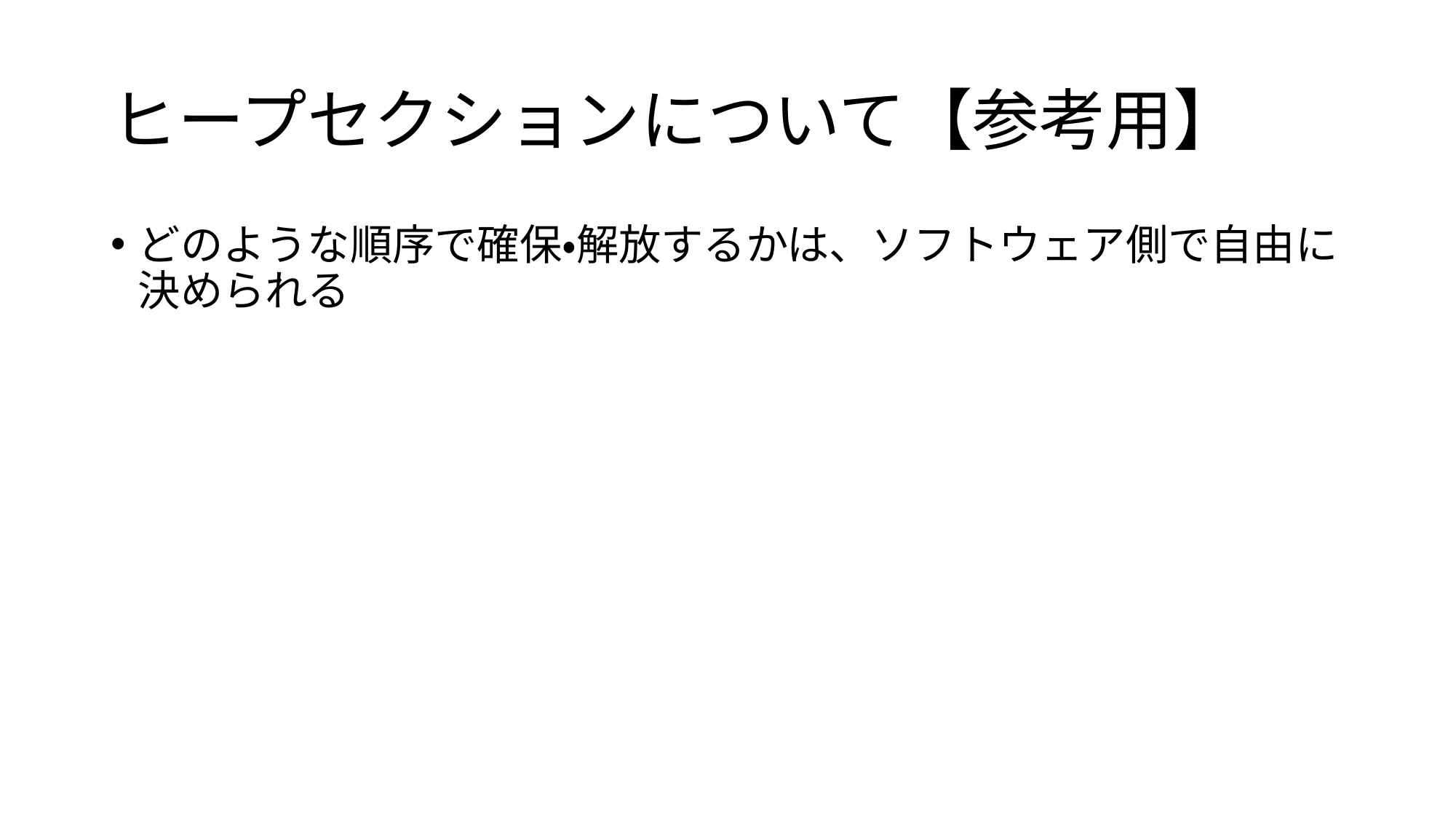

# ヒープセクションについて【参考用】
どのような順序で確保・解放するかは、ソフトウェア側で自由に決められる